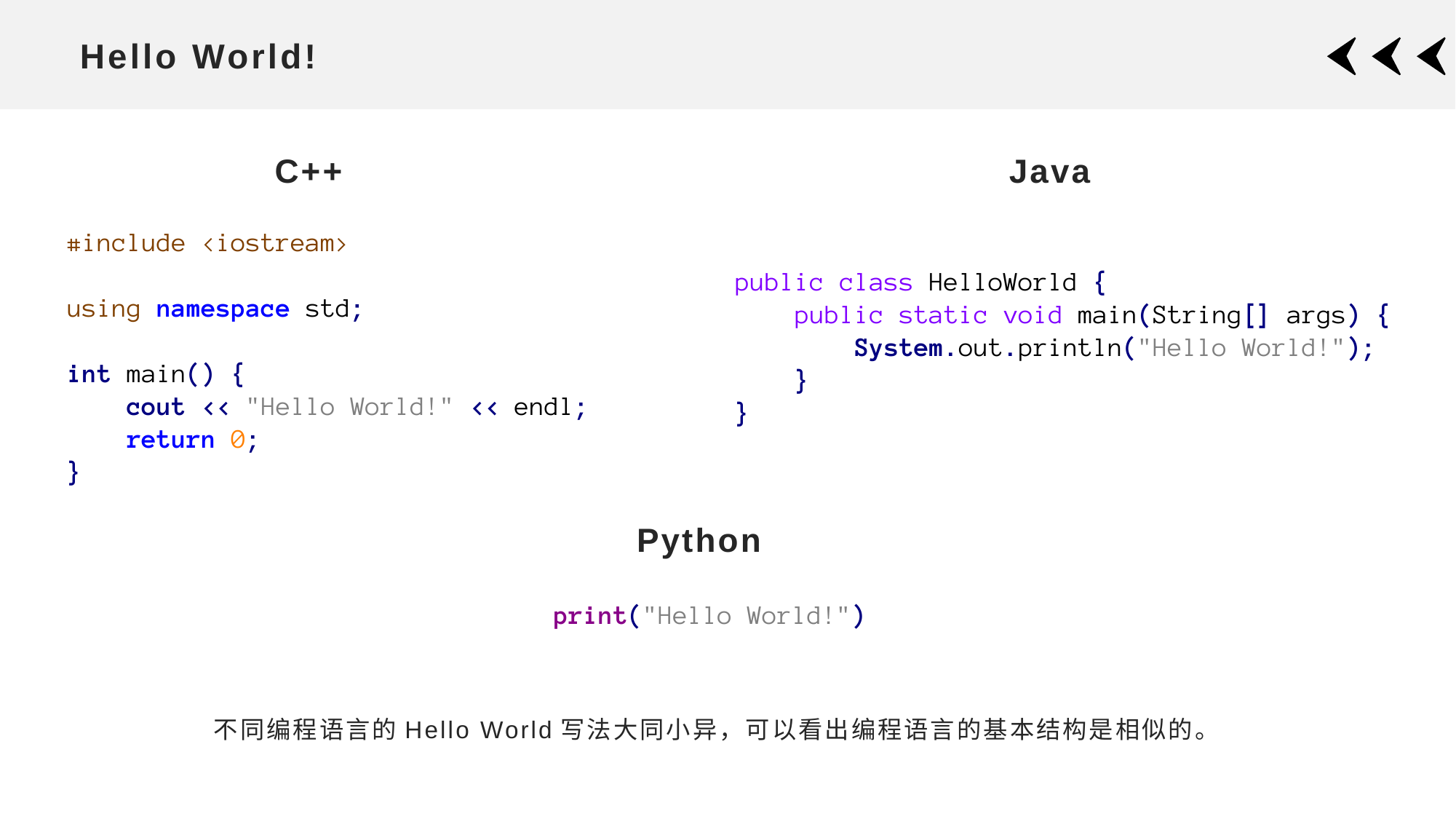

# Hello World!
C++
Java
#include <iostream> using namespace std; int main() {    cout << "Hello World!" << endl;    return 0;}
public class HelloWorld {    public static void main(String[] args) {        System.out.println("Hello World!");    }}
Python
print("Hello World!")
不同编程语言的Hello World写法大同小异，可以看出编程语言的基本结构是相似的。